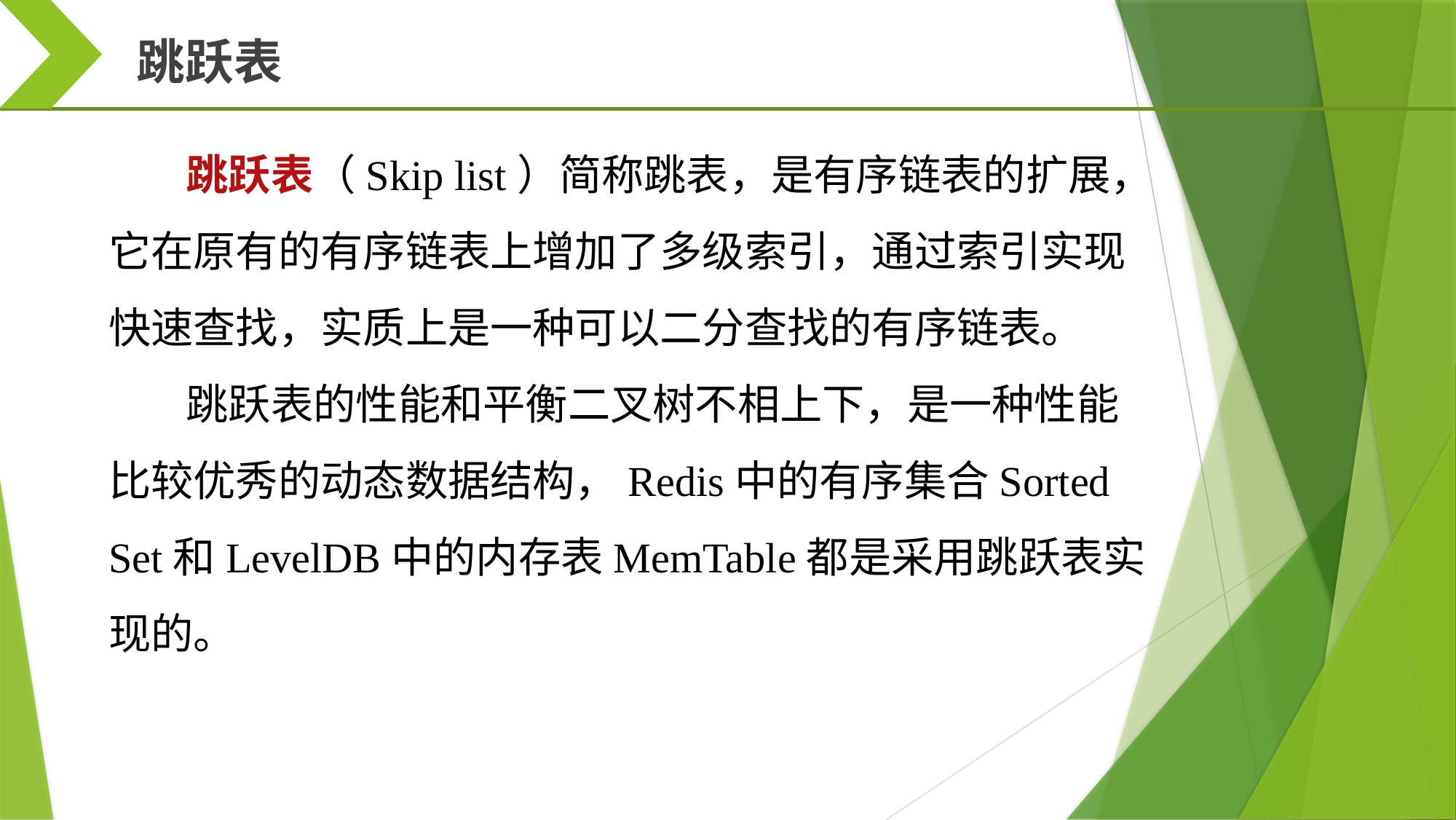

跳跃表
跳跃表（Skip list）简称跳表，是有序链表的扩展，它在原有的有序链表上增加了多级索引，通过索引实现快速查找，实质上是一种可以二分查找的有序链表。
跳跃表的性能和平衡二叉树不相上下，是一种性能比较优秀的动态数据结构，Redis中的有序集合Sorted Set和LevelDB中的内存表MemTable都是采用跳跃表实现的。